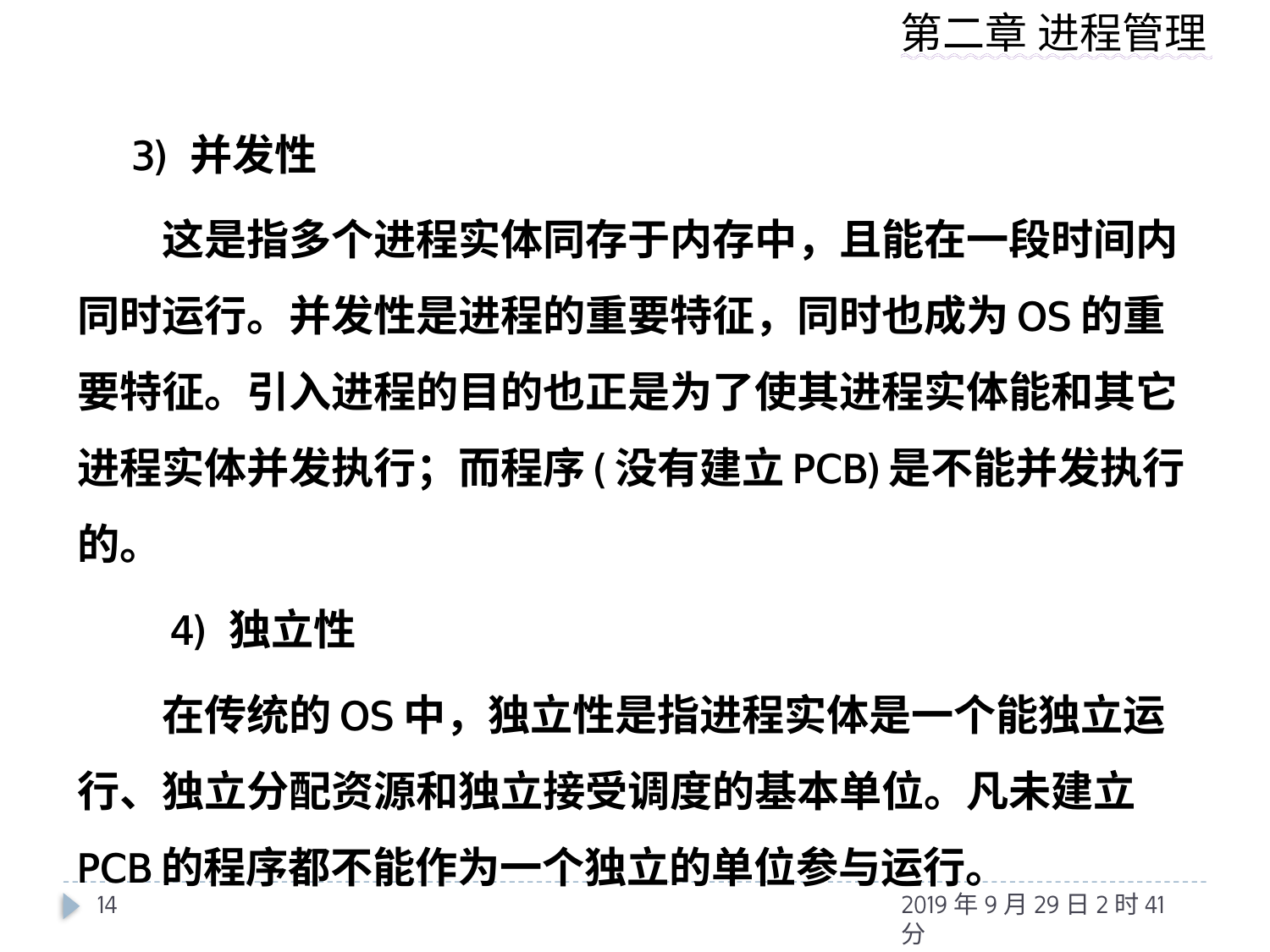

3) 并发性
　　这是指多个进程实体同存于内存中，且能在一段时间内同时运行。并发性是进程的重要特征，同时也成为OS的重要特征。引入进程的目的也正是为了使其进程实体能和其它进程实体并发执行；而程序(没有建立PCB)是不能并发执行的。
　　4) 独立性
　　在传统的OS中，独立性是指进程实体是一个能独立运行、独立分配资源和独立接受调度的基本单位。凡未建立PCB的程序都不能作为一个独立的单位参与运行。
14
2019年9月29日2时41分